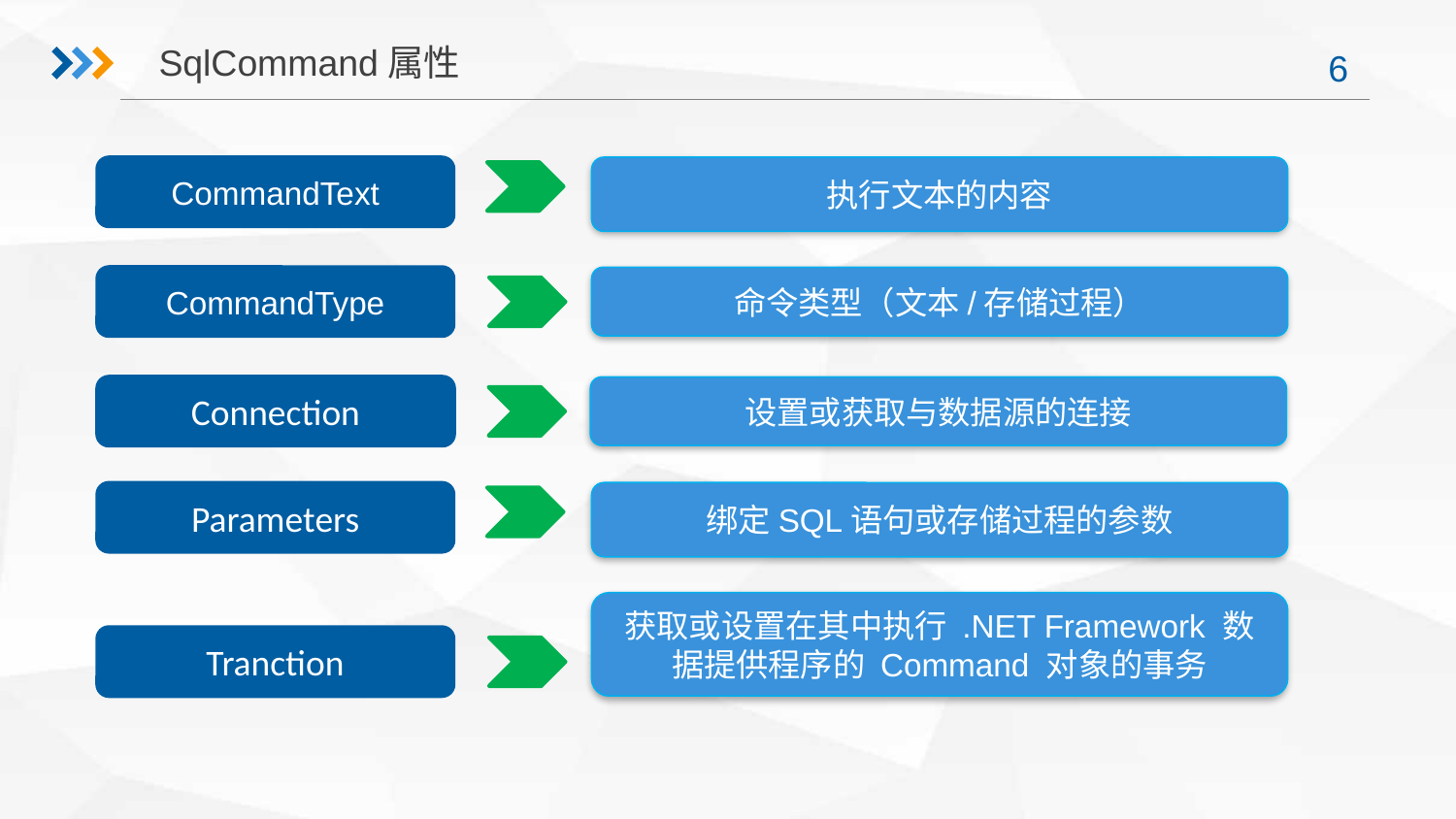

SqlCommand属性
执行文本的内容
CommandText

CommandType
命令类型（文本/存储过程）

Connection
设置或获取与数据源的连接

绑定SQL语句或存储过程的参数
Parameters

获取或设置在其中执行 .NET Framework 数据提供程序的 Command 对象的事务
Tranction